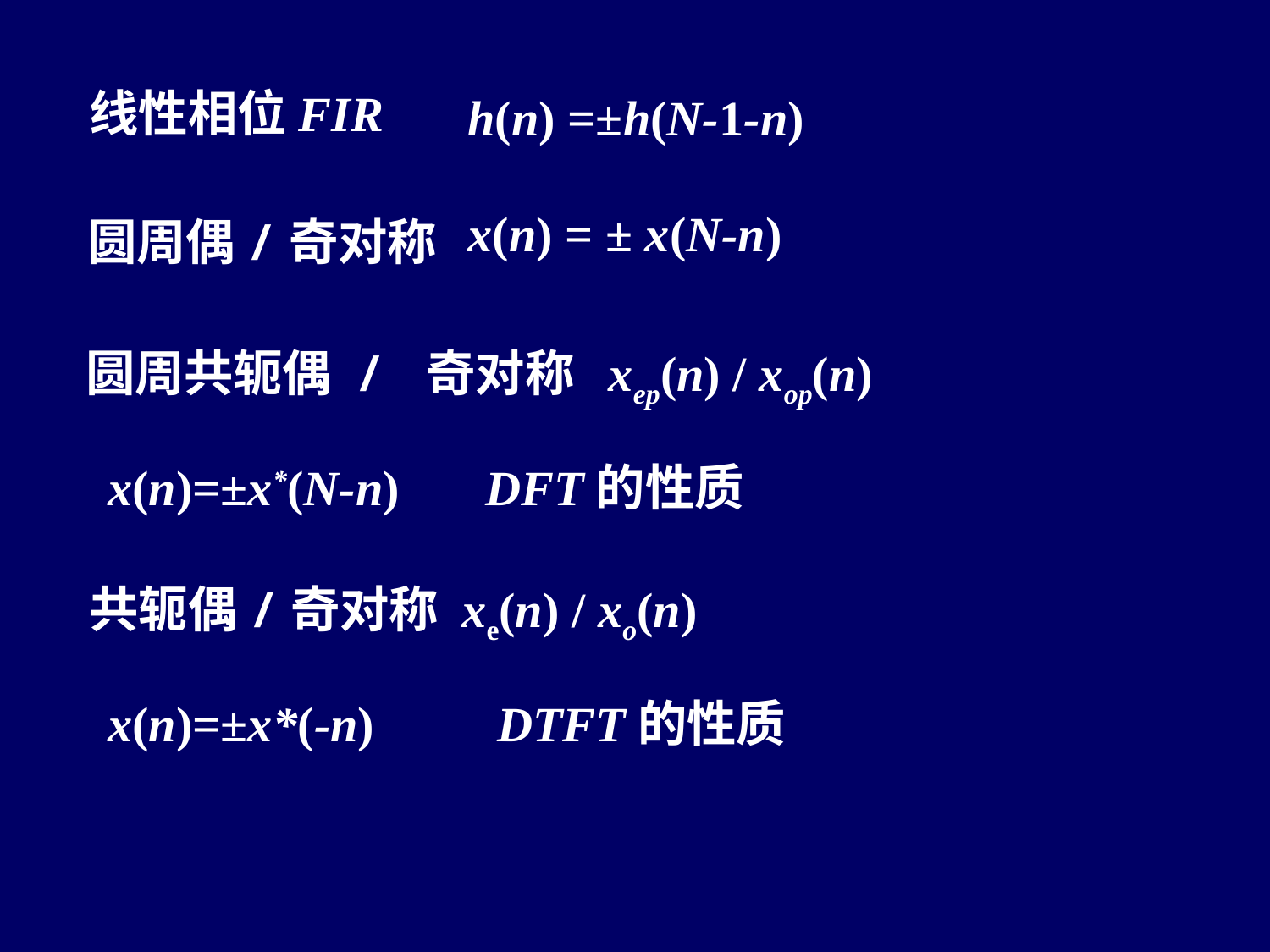

线性相位FIR
h(n) =±h(N-1-n)
x(n) = ± x(N-n)
圆周偶/奇对称
圆周共轭偶 / 奇对称  xep(n) / xop(n)
x(n)=±x*(N-n)       DFT的性质
共轭偶/奇对称 xe(n) / xo(n)
x(n)=±x*(-n)          DTFT的性质